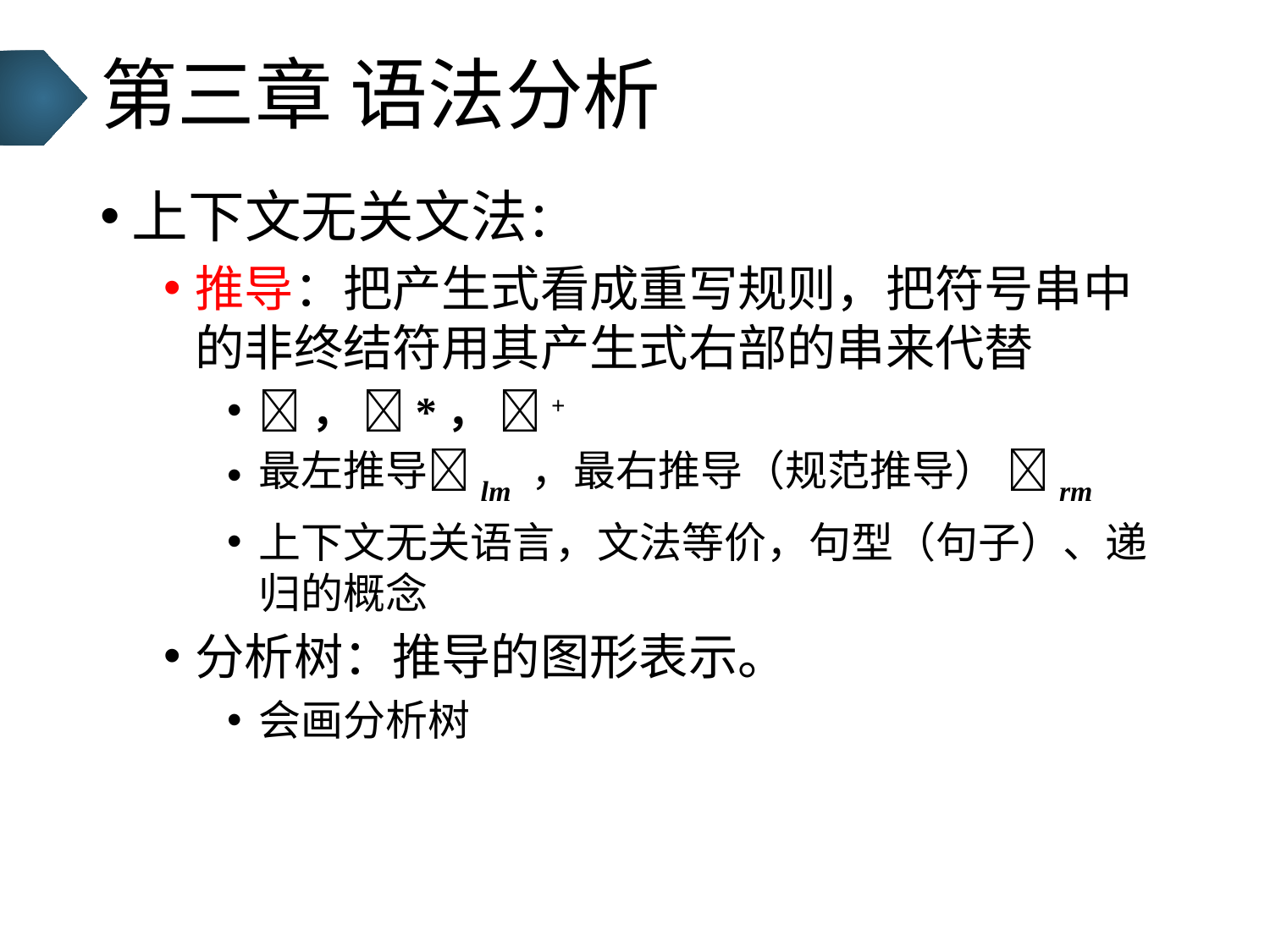

# 第三章 语法分析
上下文无关文法：
推导：把产生式看成重写规则，把符号串中的非终结符用其产生式右部的串来代替
⇒， ⇒*， ⇒+
最左推导⇒lm ，最右推导（规范推导） ⇒rm
上下文无关语言，文法等价，句型（句子）、递归的概念
分析树：推导的图形表示。
会画分析树